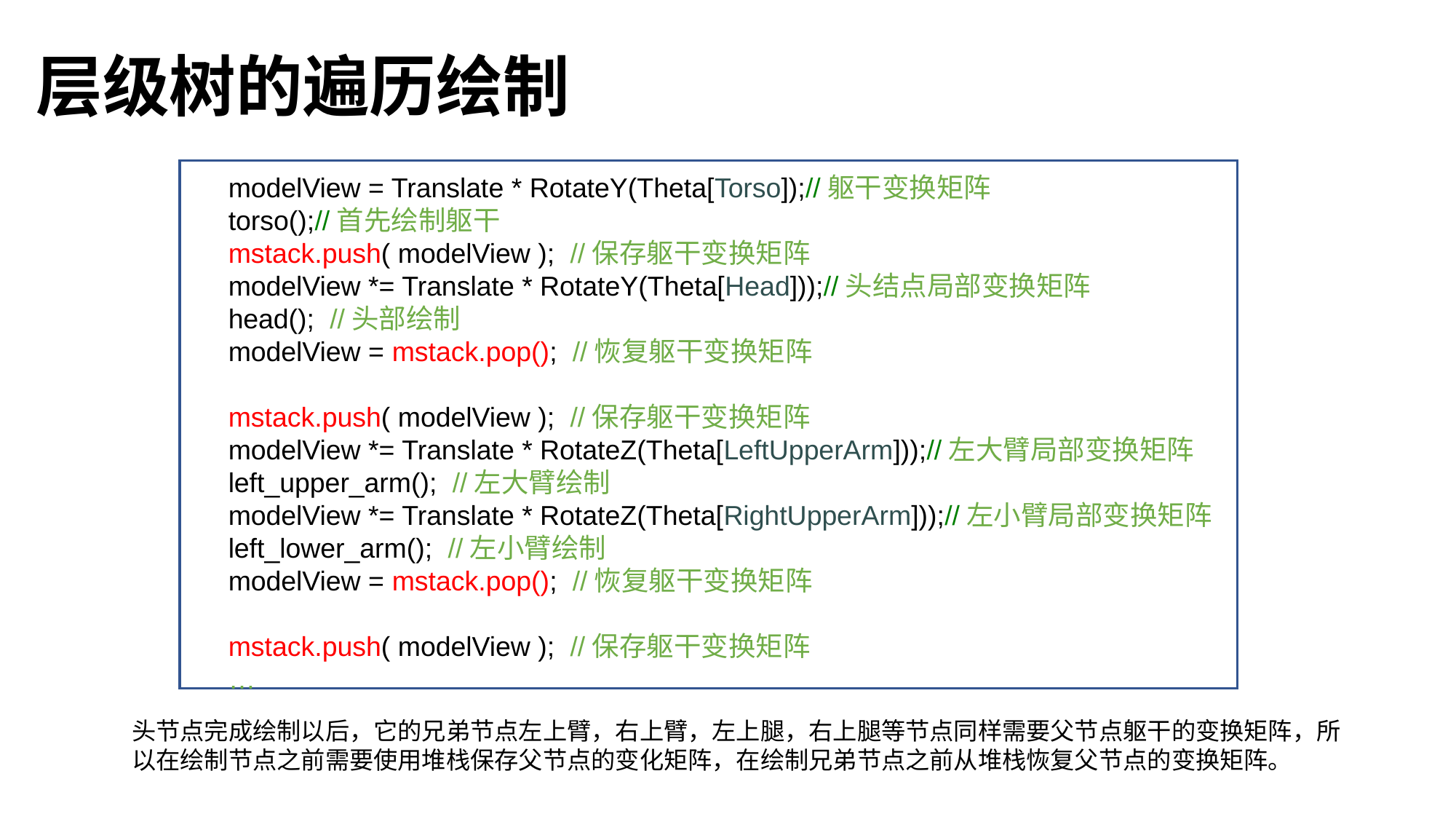

层级树的遍历绘制

modelView = Translate * RotateY(Theta[Torso]);//躯干变换矩阵
torso();//首先绘制躯干
mstack.push( modelView );  //保存躯干变换矩阵
modelView *= Translate * RotateY(Theta[Head]));//头结点局部变换矩阵
head();  //头部绘制
modelView = mstack.pop();  //恢复躯干变换矩阵

mstack.push( modelView );  //保存躯干变换矩阵
modelView *= Translate * RotateZ(Theta[LeftUpperArm]));//左大臂局部变换矩阵
left_upper_arm();  //左大臂绘制
modelView *= Translate * RotateZ(Theta[RightUpperArm]));//左小臂局部变换矩阵
left_lower_arm();  //左小臂绘制
modelView = mstack.pop();  //恢复躯干变换矩阵

mstack.push( modelView );  //保存躯干变换矩阵
…
头节点完成绘制以后，它的兄弟节点左上臂，右上臂，左上腿，右上腿等节点同样需要父节点躯干的变换矩阵，所以在绘制节点之前需要使用堆栈保存父节点的变化矩阵，在绘制兄弟节点之前从堆栈恢复父节点的变换矩阵。